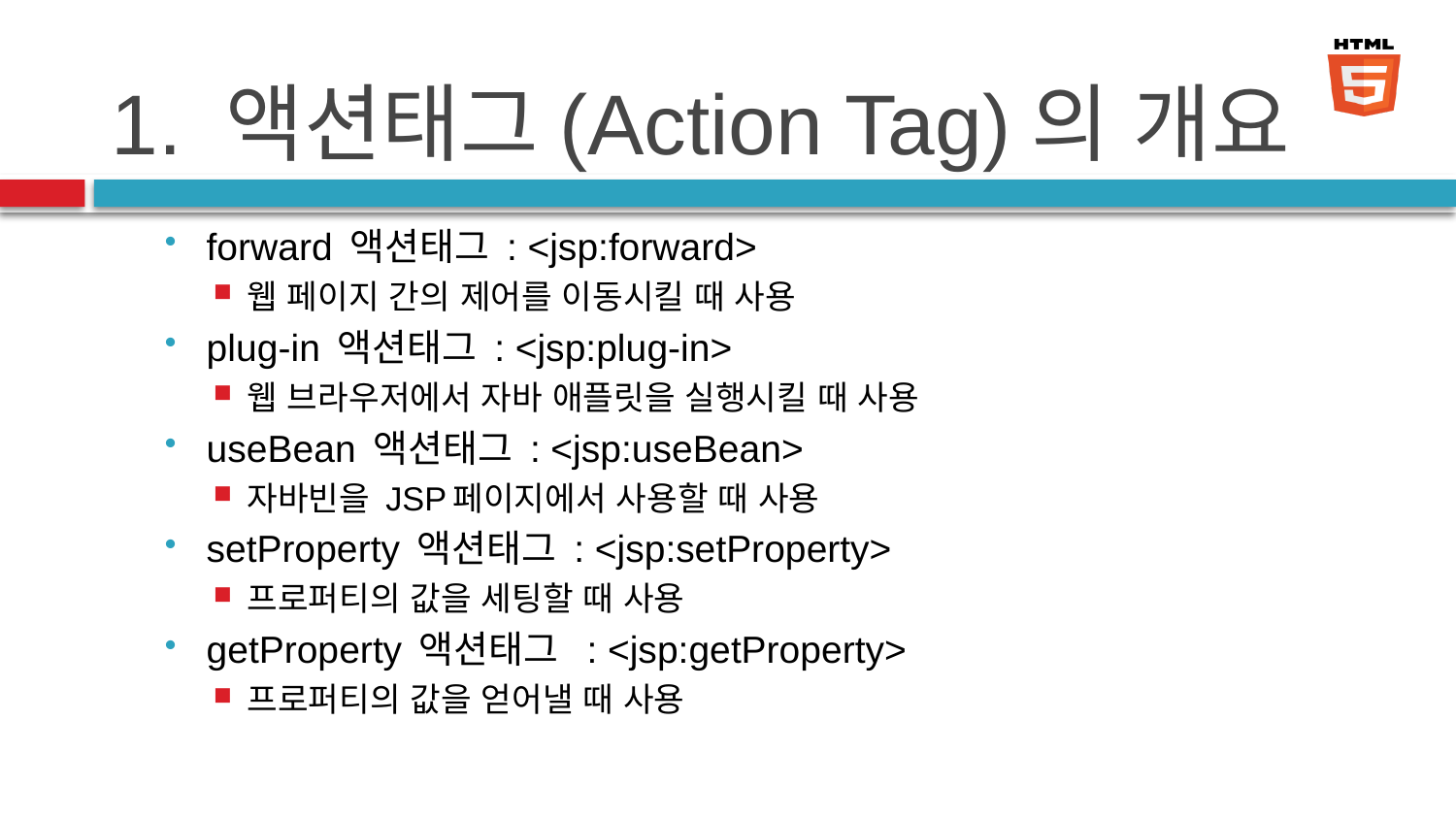

# 1. 액션태그(Action Tag)의 개요
forward 액션태그 : <jsp:forward>
웹 페이지 간의 제어를 이동시킬 때 사용
plug-in 액션태그 : <jsp:plug-in>
웹 브라우저에서 자바 애플릿을 실행시킬 때 사용
useBean 액션태그 : <jsp:useBean>
자바빈을 JSP페이지에서 사용할 때 사용
setProperty 액션태그 : <jsp:setProperty>
프로퍼티의 값을 세팅할 때 사용
getProperty 액션태그  : <jsp:getProperty>
프로퍼티의 값을 얻어낼 때 사용